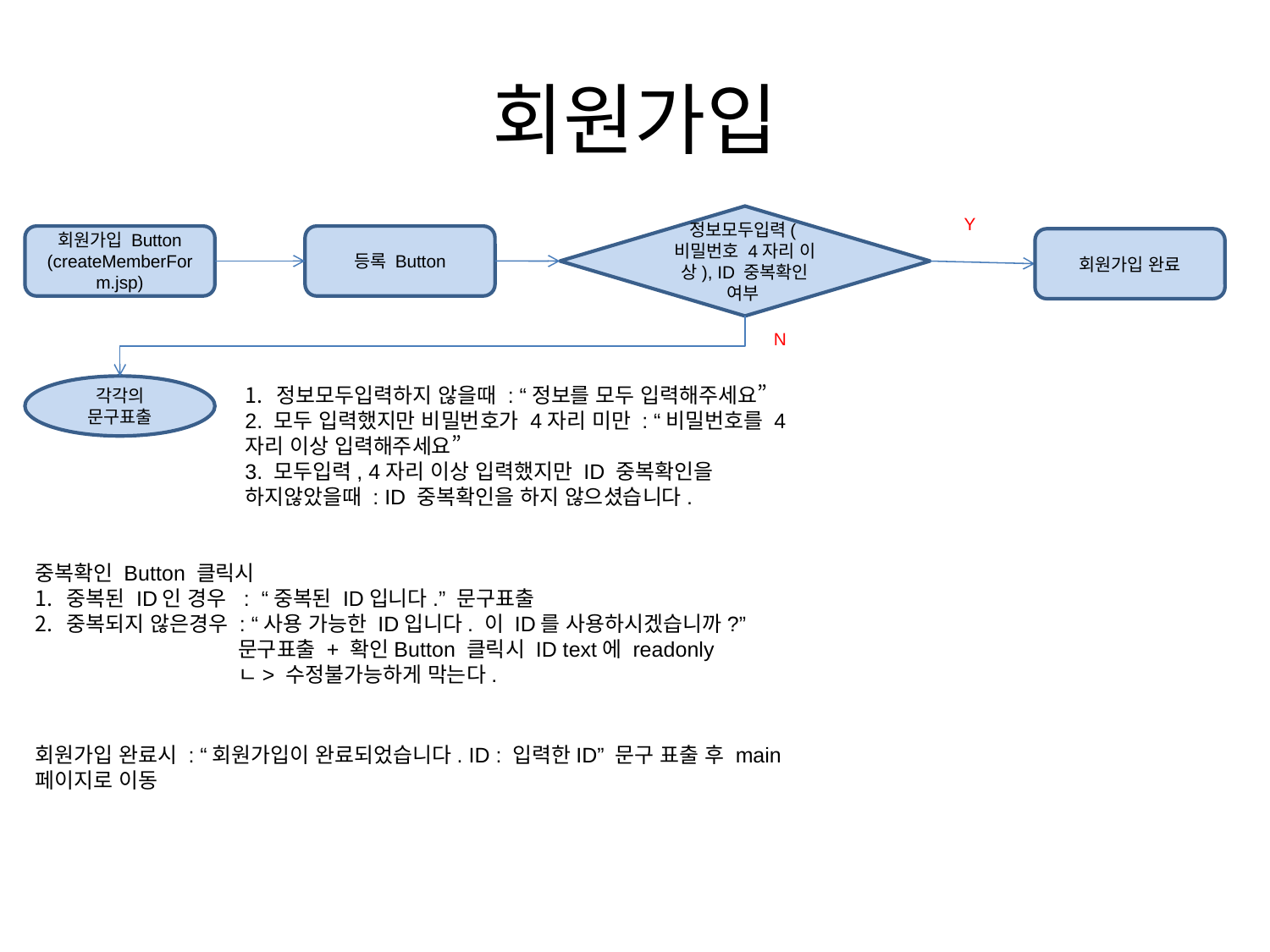

# 회원가입
정보모두입력(비밀번호 4자리 이상), ID 중복확인 여부
Y
회원가입 Button (createMemberForm.jsp)
등록 Button
회원가입 완료
N
각각의 문구표출
정보모두입력하지 않을때 : “정보를 모두 입력해주세요”
2. 모두 입력했지만 비밀번호가 4자리 미만 : “비밀번호를 4자리 이상 입력해주세요”
3. 모두입력, 4자리 이상 입력했지만 ID 중복확인을 하지않았을때 : ID 중복확인을 하지 않으셨습니다.

중복확인 Button 클릭시
중복된 ID인 경우  :  “중복된 ID입니다.” 문구표출
중복되지 않은경우 : “사용 가능한 ID입니다. 이 ID를 사용하시겠습니까?”
                            문구표출 + 확인Button 클릭시 ID text에 readonly
                            ㄴ> 수정불가능하게 막는다.
회원가입 완료시 : “회원가입이 완료되었습니다. ID : 입력한ID” 문구 표출 후 main 페이지로 이동